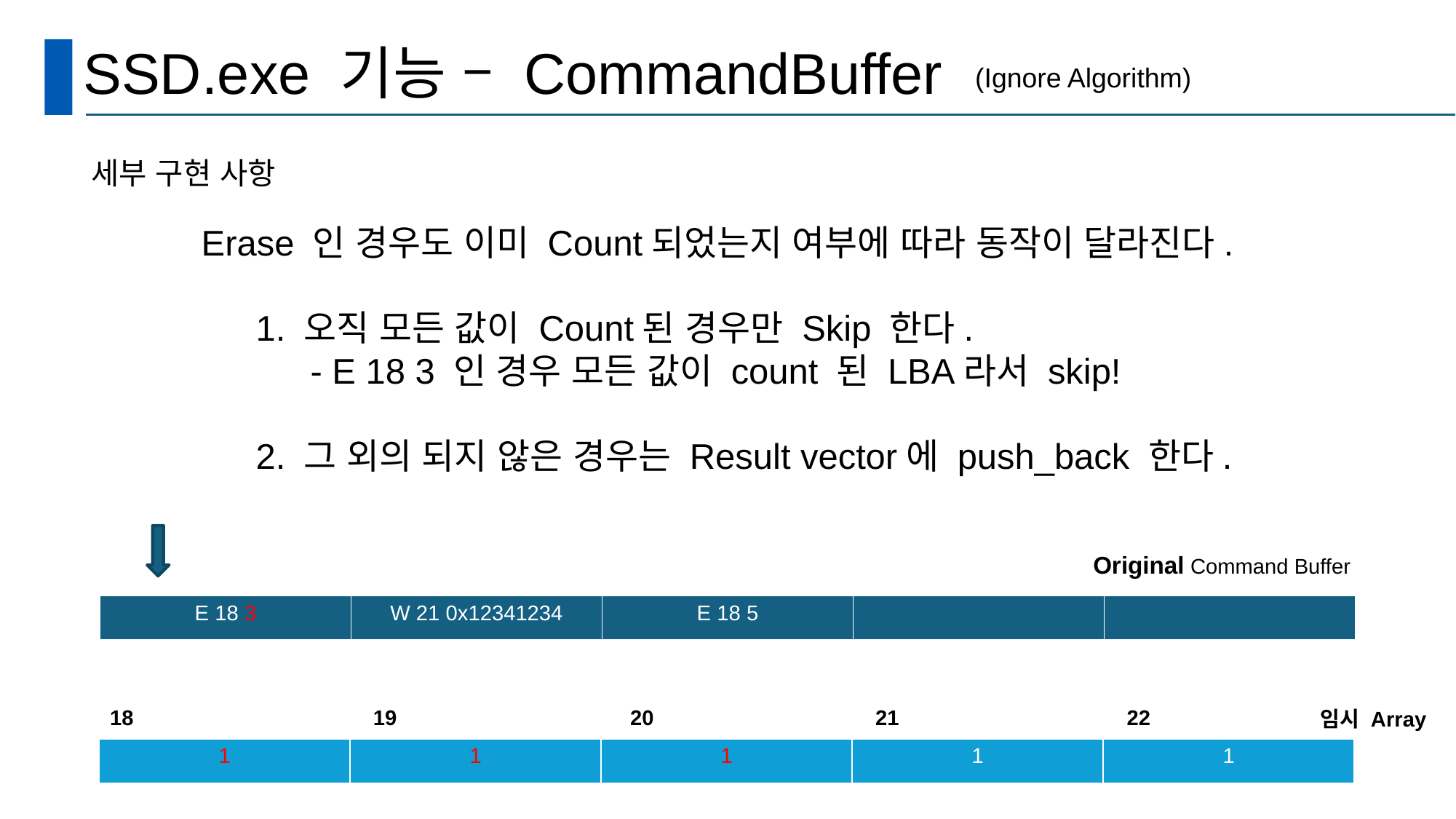

# SSD.exe 기능 – CommandBuffer
(Ignore Algorithm)
세부 구현 사항
Erase 인 경우도 이미 Count되었는지 여부에 따라 동작이 달라진다.
1. 오직 모든 값이 Count된 경우만 Skip 한다.
- E 18 3 인 경우 모든 값이 count 된 LBA라서 skip!
2. 그 외의 되지 않은 경우는 Result vector에 push_back 한다.

Original Command Buffer
| E 18 3 | W 21 0x12341234 | E 18 5 |  |  |
| --- | --- | --- | --- | --- |
18                                        19                                       20                                     21                                      22
임시 Array
| 1 | 1 | 1 | 1 | 1 |
| --- | --- | --- | --- | --- |